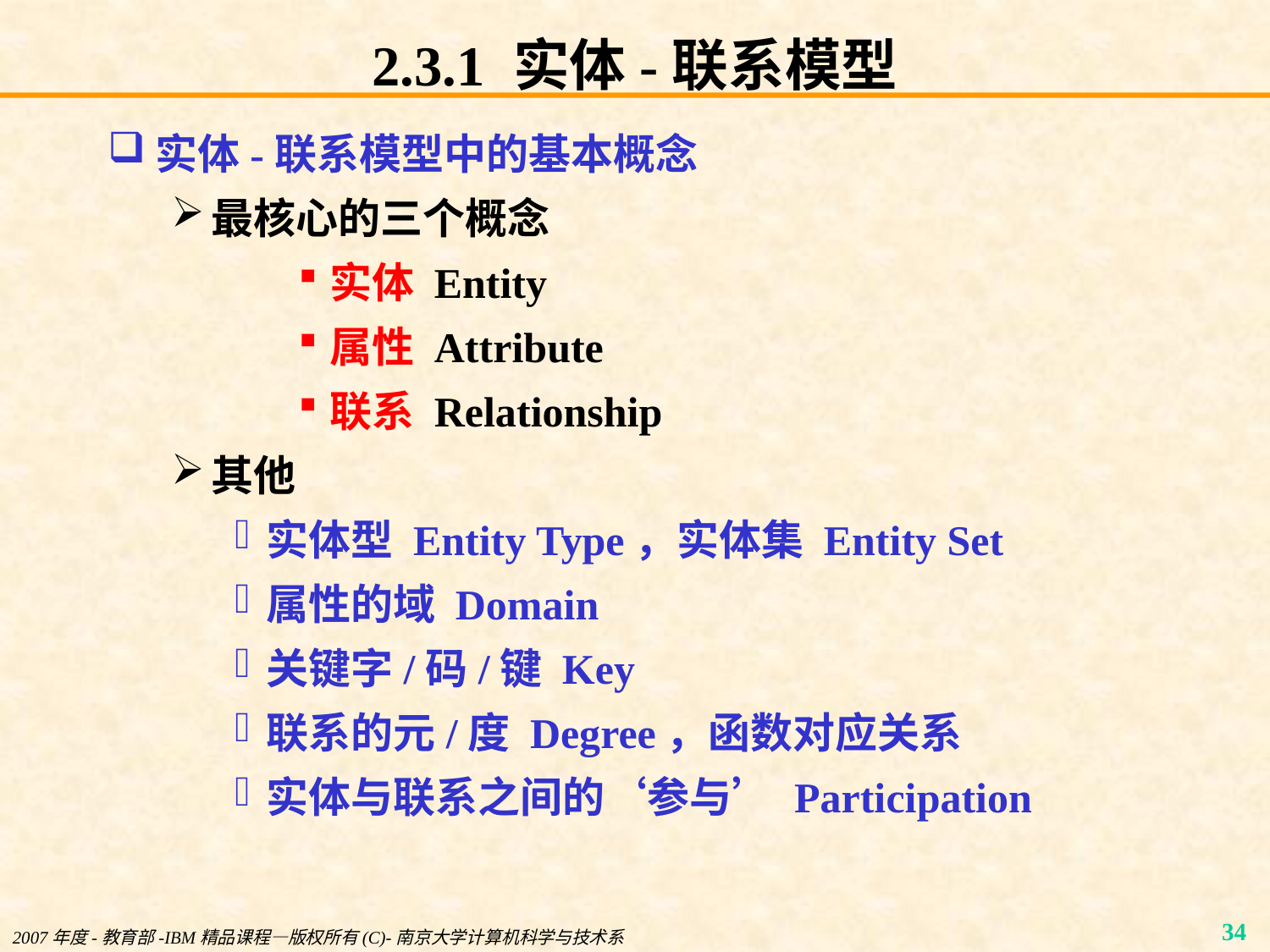

# 2.3.1 实体-联系模型
实体-联系模型中的基本概念
最核心的三个概念
实体 Entity
属性 Attribute
联系 Relationship
其他
实体型 Entity Type，实体集 Entity Set
属性的域 Domain
关键字/码/键 Key
联系的元/度 Degree，函数对应关系
实体与联系之间的‘参与’ Participation
34
2007年度-教育部-IBM精品课程—版权所有(C)-南京大学计算机科学与技术系